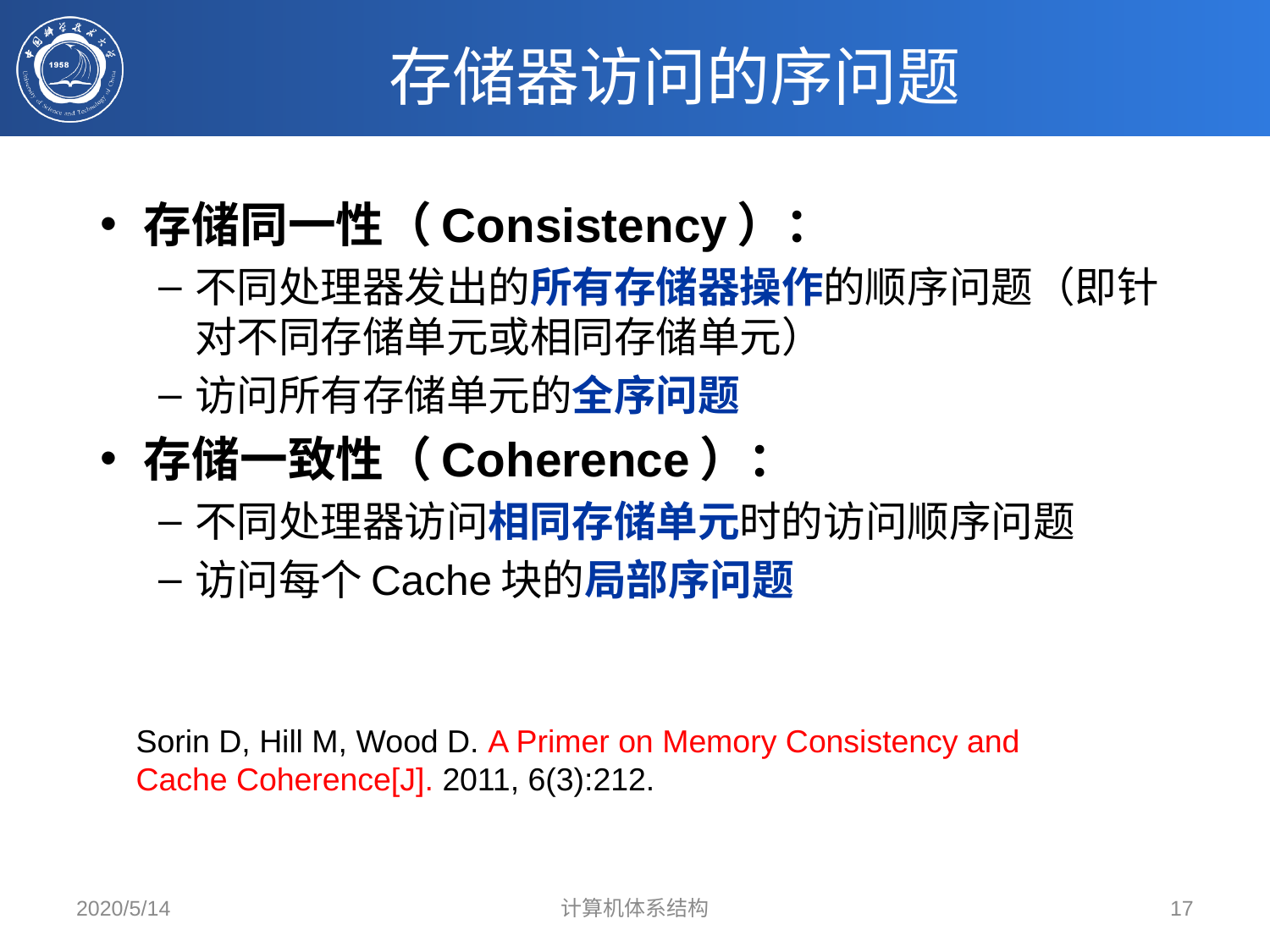

# 存储器访问的序问题
存储同一性（Consistency）：
不同处理器发出的所有存储器操作的顺序问题（即针对不同存储单元或相同存储单元）
访问所有存储单元的全序问题
存储一致性（Coherence）：
不同处理器访问相同存储单元时的访问顺序问题
访问每个Cache块的局部序问题

Sorin D, Hill M, Wood D. A Primer on Memory Consistency and Cache Coherence[J]. 2011, 6(3):212.
2020/5/14
计算机体系结构
17